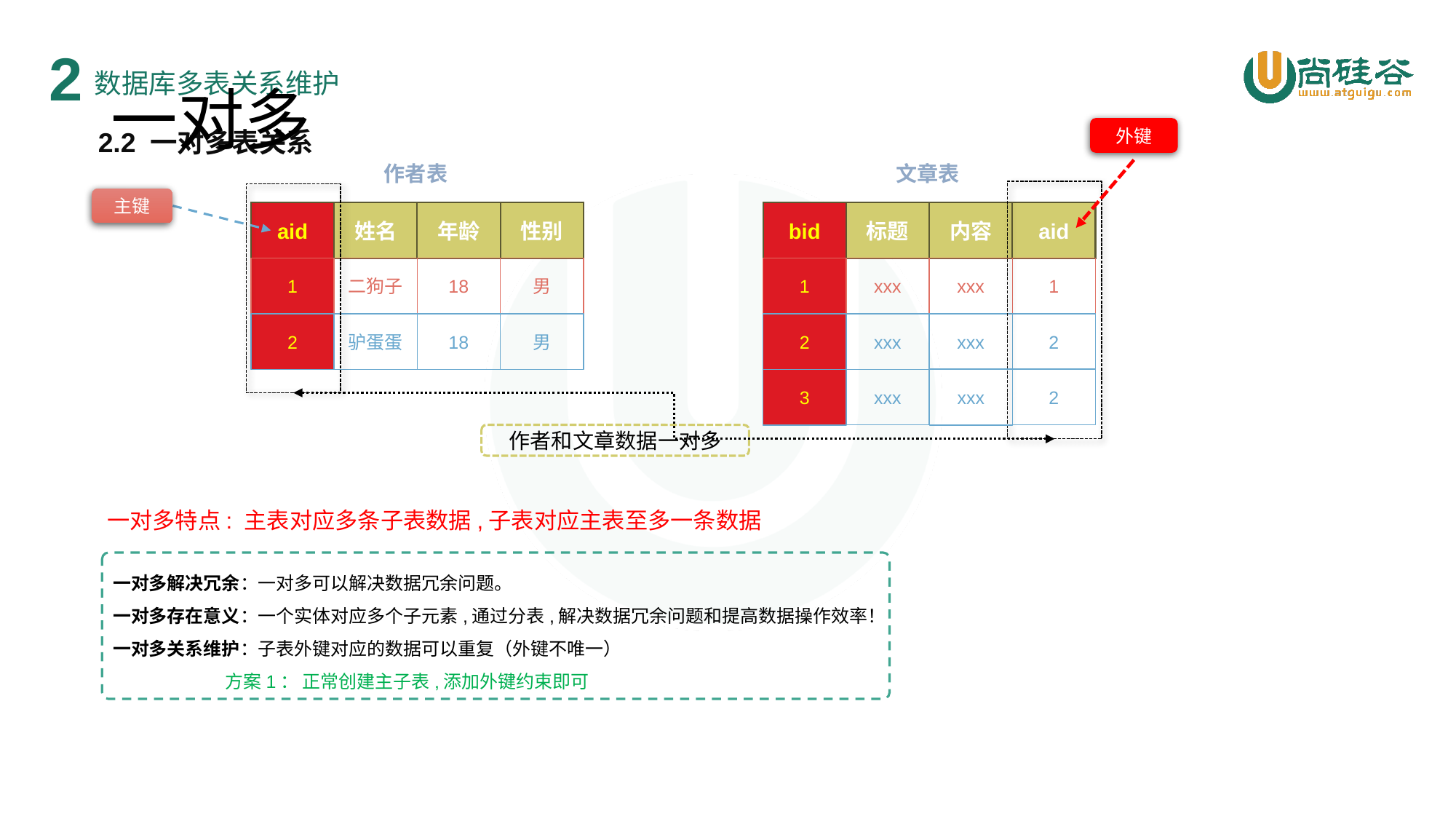

2
# 一对多
数据库多表关系维护
外键
2.2 一对多表关系
文章表
作者表

主键
bid
标题
内容
aid
aid
姓名
年龄
性别
1
xxx
xxx
1
1
二狗子
18
男
2
xxx
xxx
2
2
驴蛋蛋
18
男
xxx
2
xxx
3
作者和文章数据一对多
一对多特点: 主表对应多条子表数据,子表对应主表至多一条数据

一对多解决冗余：一对多可以解决数据冗余问题。
一对多存在意义：一个实体对应多个子元素,通过分表,解决数据冗余问题和提高数据操作效率！
一对多关系维护：子表外键对应的数据可以重复（外键不唯一）
                           方案1： 正常创建主子表,添加外键约束即可